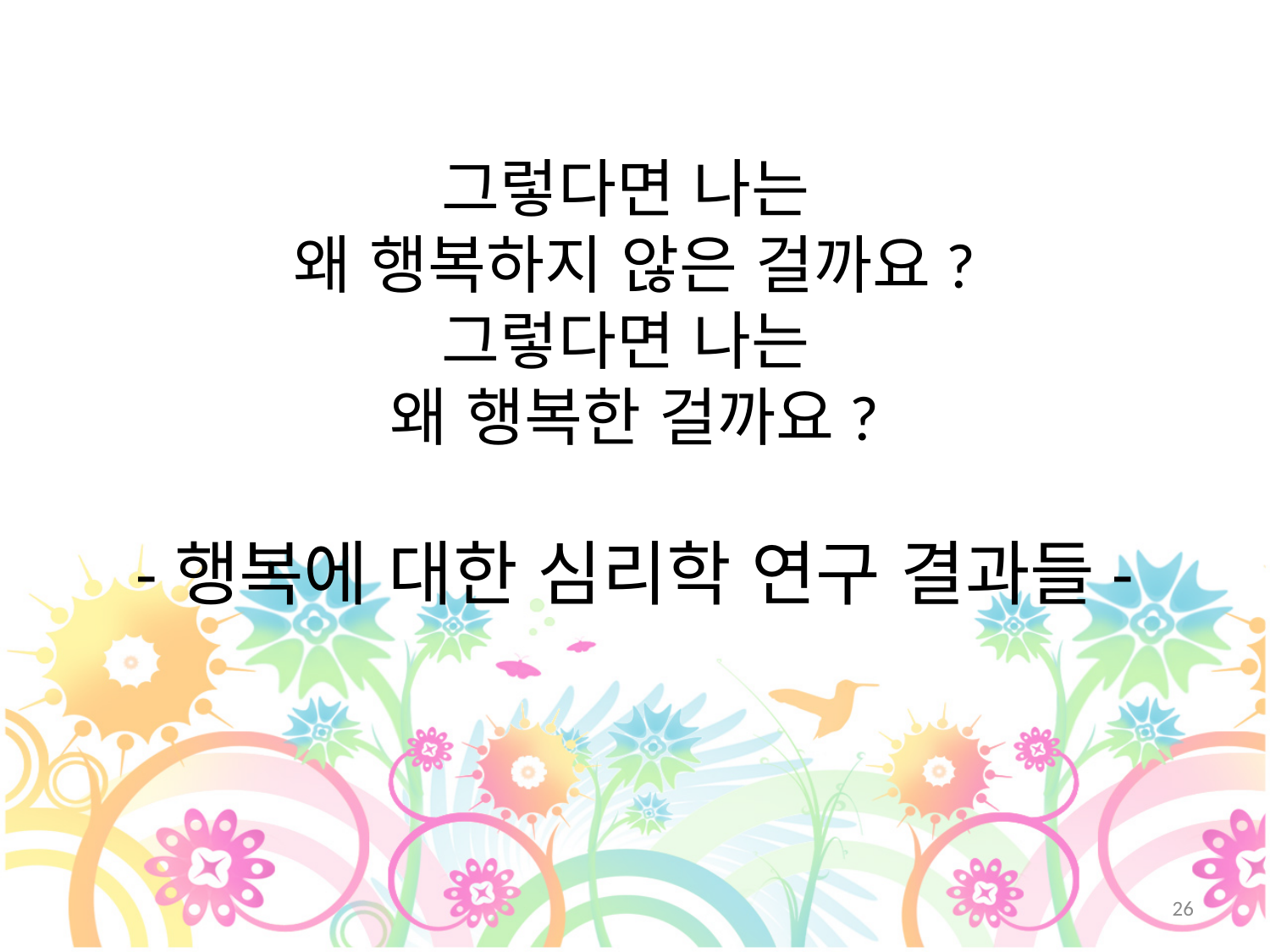

# 그렇다면 나는 왜 행복하지 않은 걸까요? 그렇다면 나는 왜 행복한 걸까요? -행복에 대한 심리학 연구 결과들-
26